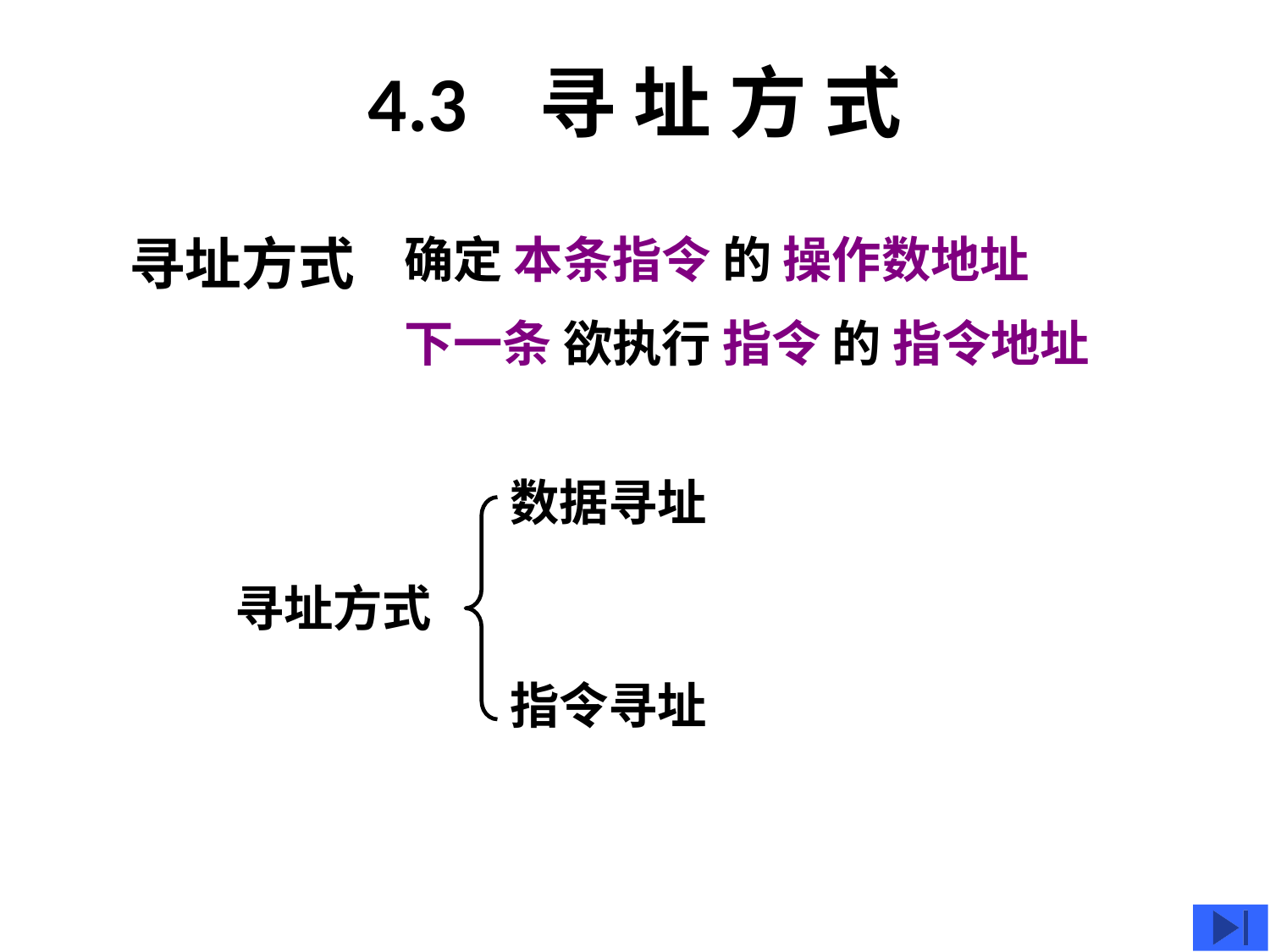

# 4.3   寻 址 方 式
寻址方式
确定 本条指令 的 操作数地址
下一条 欲执行 指令 的 指令地址
数据寻址
指令寻址

寻址方式